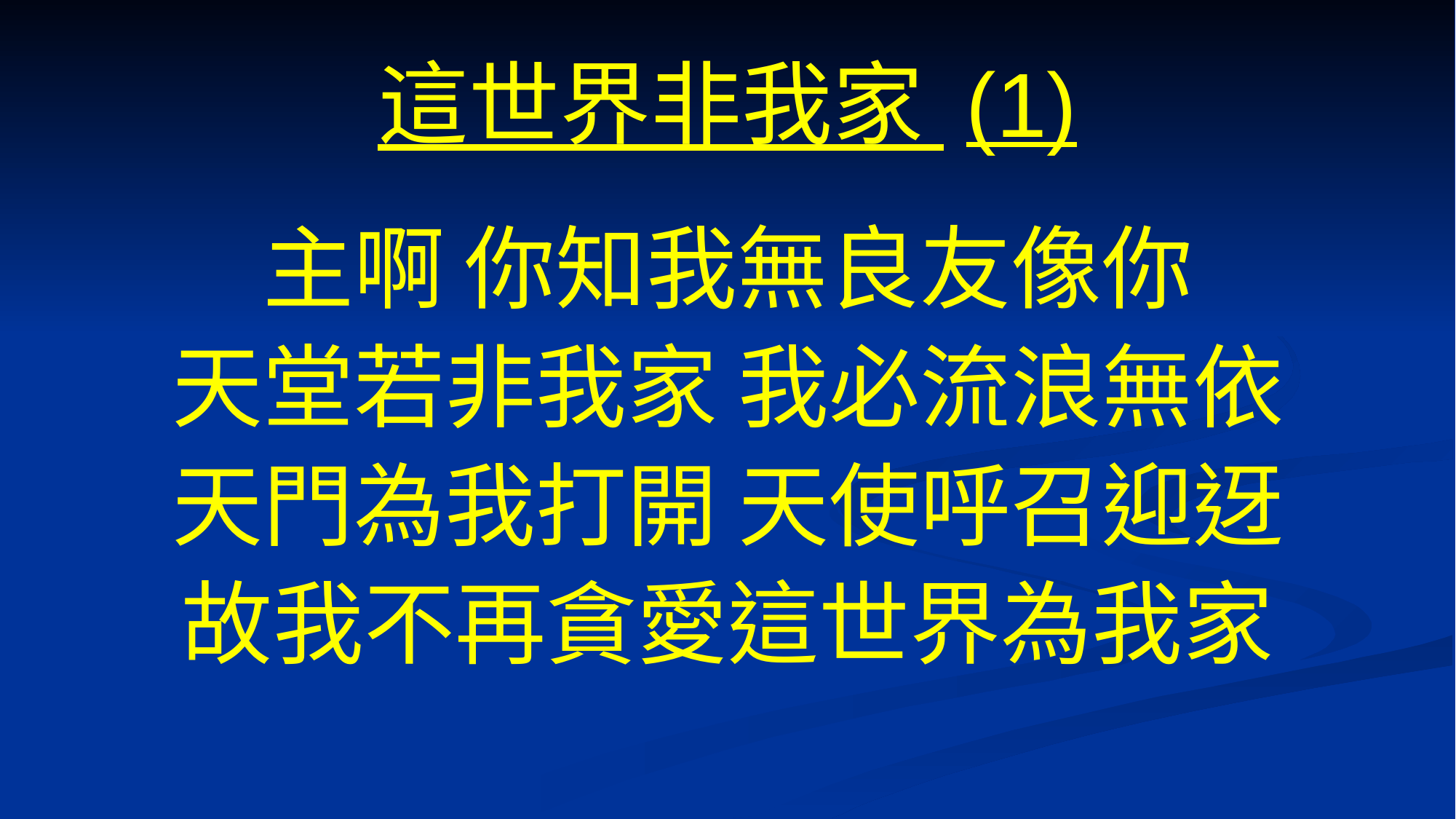

# 這世界非我家 (1)
主啊 你知我無良友像你
天堂若非我家 我必流浪無依
天門為我打開 天使呼召迎迓
故我不再貪愛這世界為我家